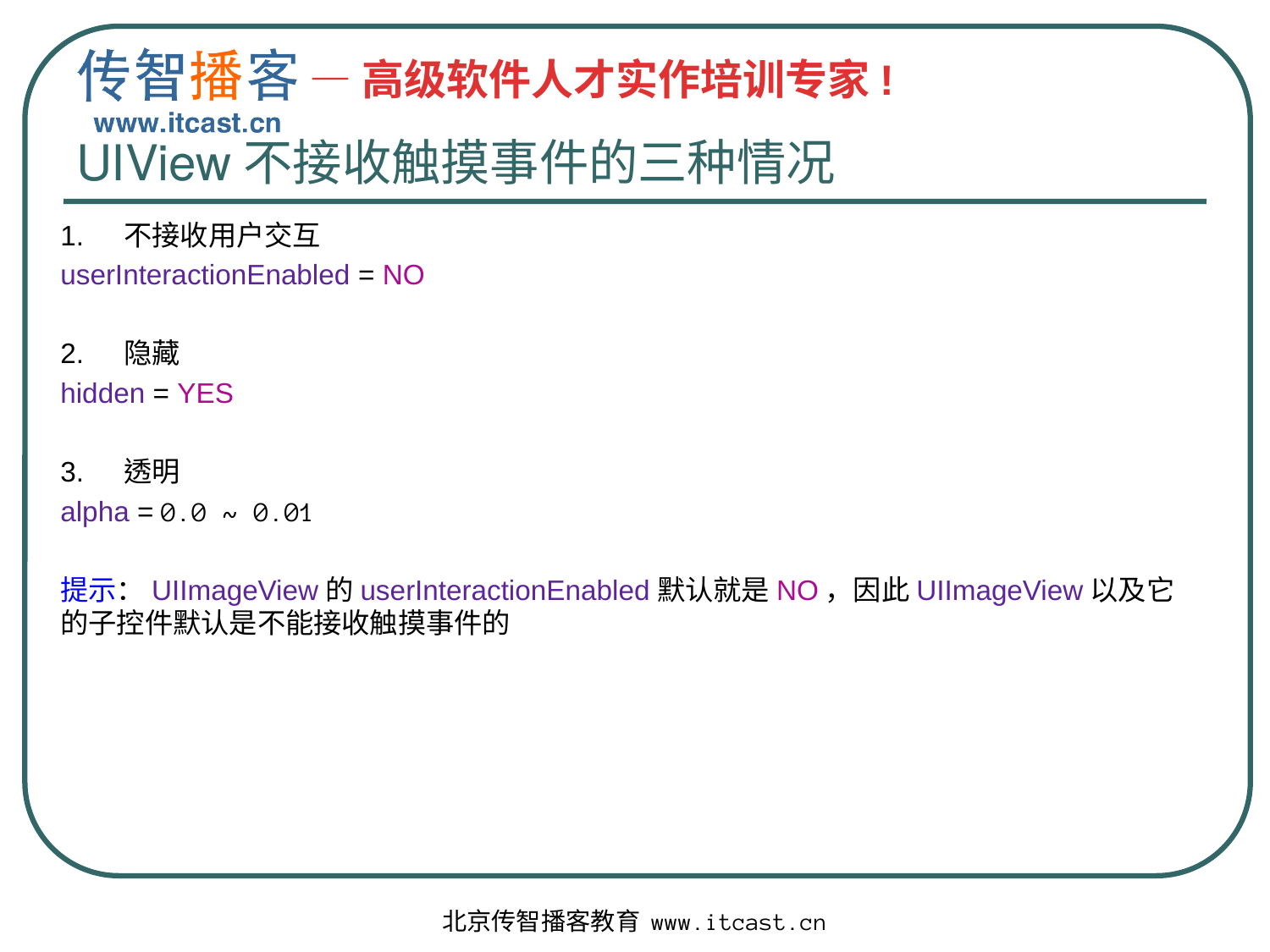

# UIView不接收触摸事件的三种情况
不接收用户交互
userInteractionEnabled = NO

隐藏
hidden = YES

透明
alpha = 0.0 ~ 0.01

提示：UIImageView的userInteractionEnabled默认就是NO，因此UIImageView以及它的子控件默认是不能接收触摸事件的